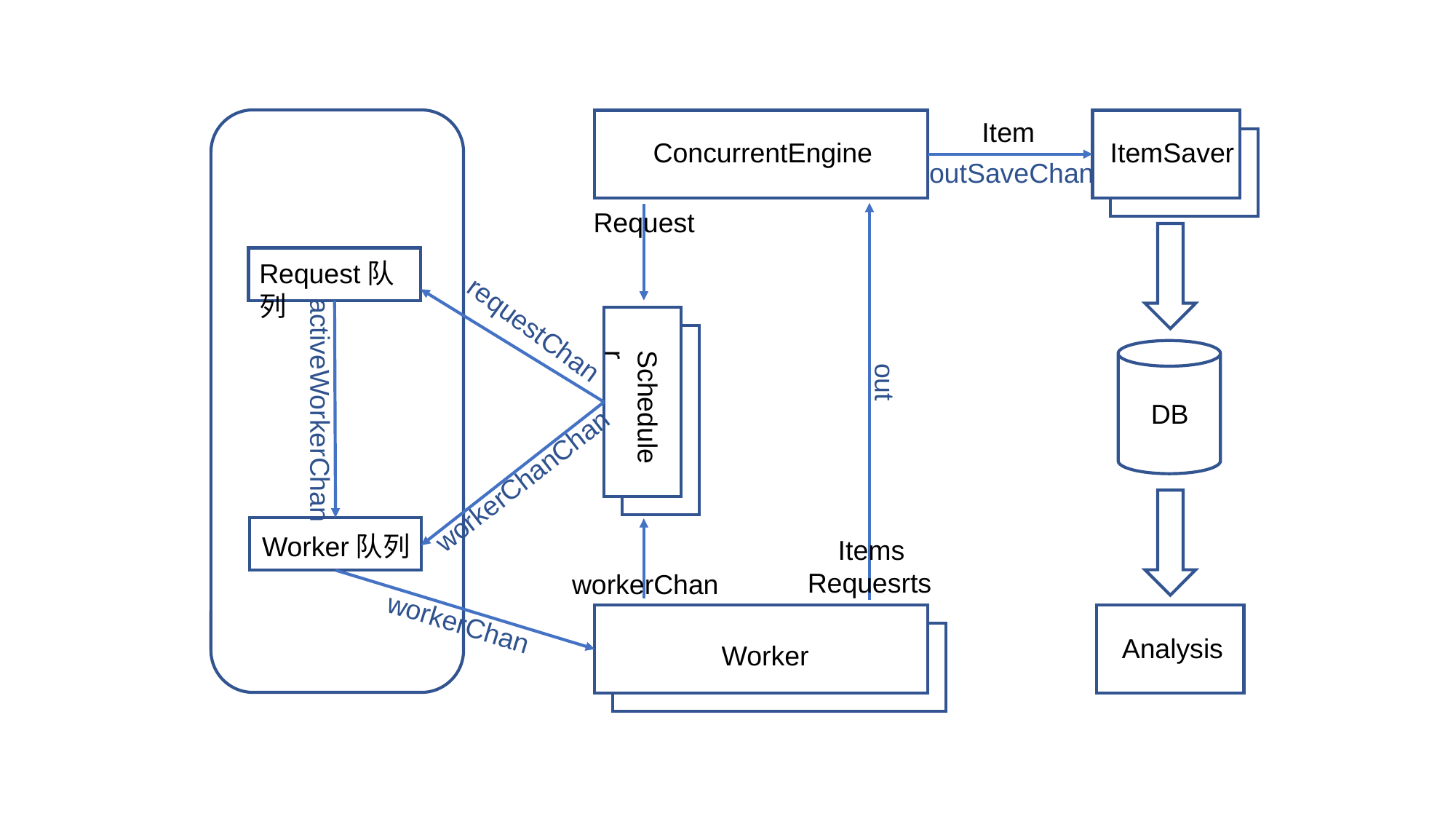

Item

ItemSaver
ConcurrentEngine
outSaveChan
Request

Request队列
requestChan

Scheduler

out
activeWorkerChan
DB
workerChanChan

Worker队列
    Items
Requesrts
workerChan
workerChan

Worker

Analysis